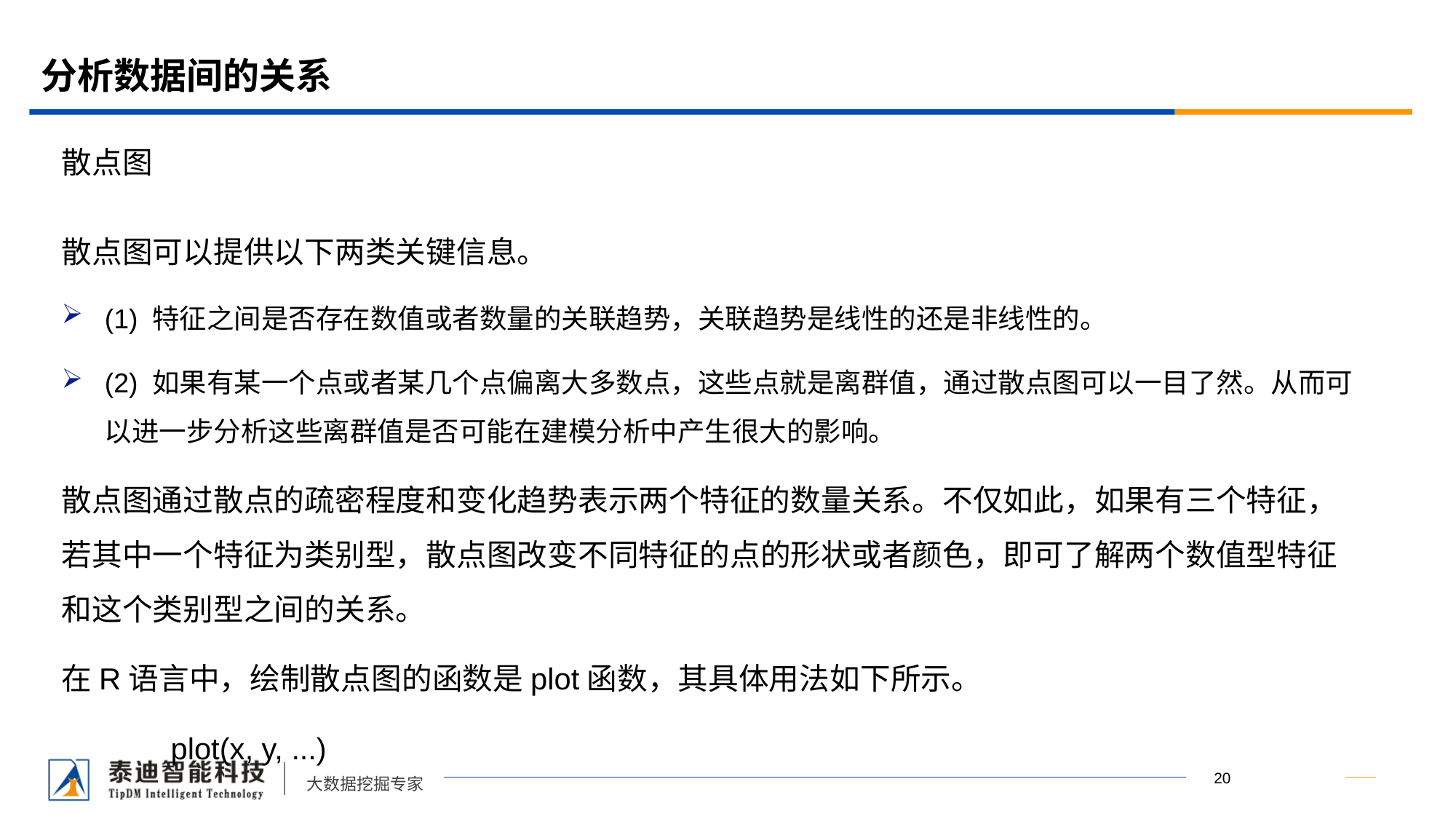

# 分析数据间的关系
散点图
散点图可以提供以下两类关键信息。
(1) 特征之间是否存在数值或者数量的关联趋势，关联趋势是线性的还是非线性的。
(2) 如果有某一个点或者某几个点偏离大多数点，这些点就是离群值，通过散点图可以一目了然。从而可以进一步分析这些离群值是否可能在建模分析中产生很大的影响。
散点图通过散点的疏密程度和变化趋势表示两个特征的数量关系。不仅如此，如果有三个特征，若其中一个特征为类别型，散点图改变不同特征的点的形状或者颜色，即可了解两个数值型特征和这个类别型之间的关系。
在R语言中，绘制散点图的函数是plot函数，其具体用法如下所示。
	plot(x, y, ...)